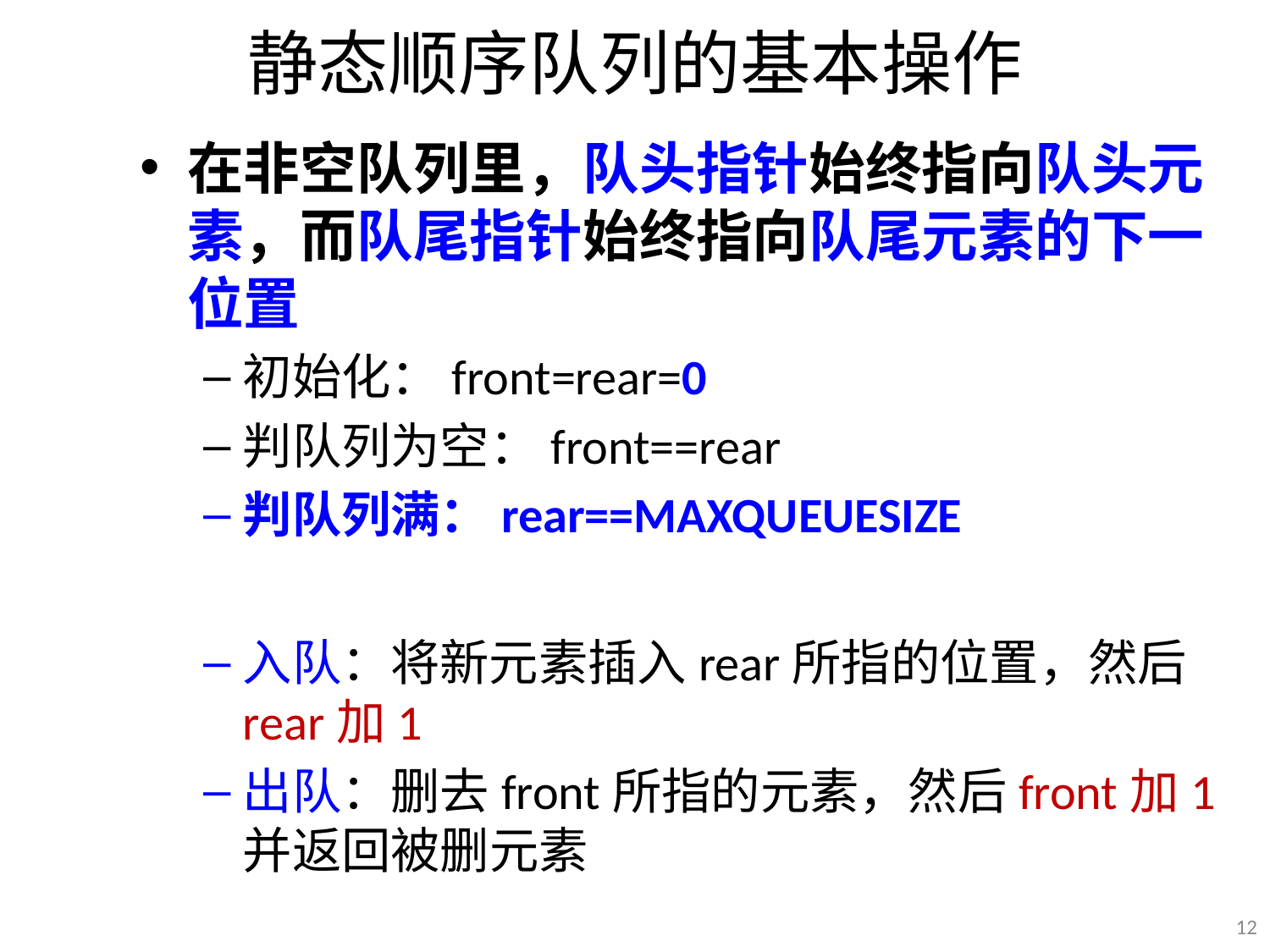

# 静态顺序队列的基本操作
在非空队列里，队头指针始终指向队头元素，而队尾指针始终指向队尾元素的下一位置
初始化：front=rear=0
判队列为空：front==rear
判队列满：rear==MAXQUEUESIZE

入队：将新元素插入rear所指的位置，然后rear加1
出队：删去front所指的元素，然后front加1并返回被删元素

12